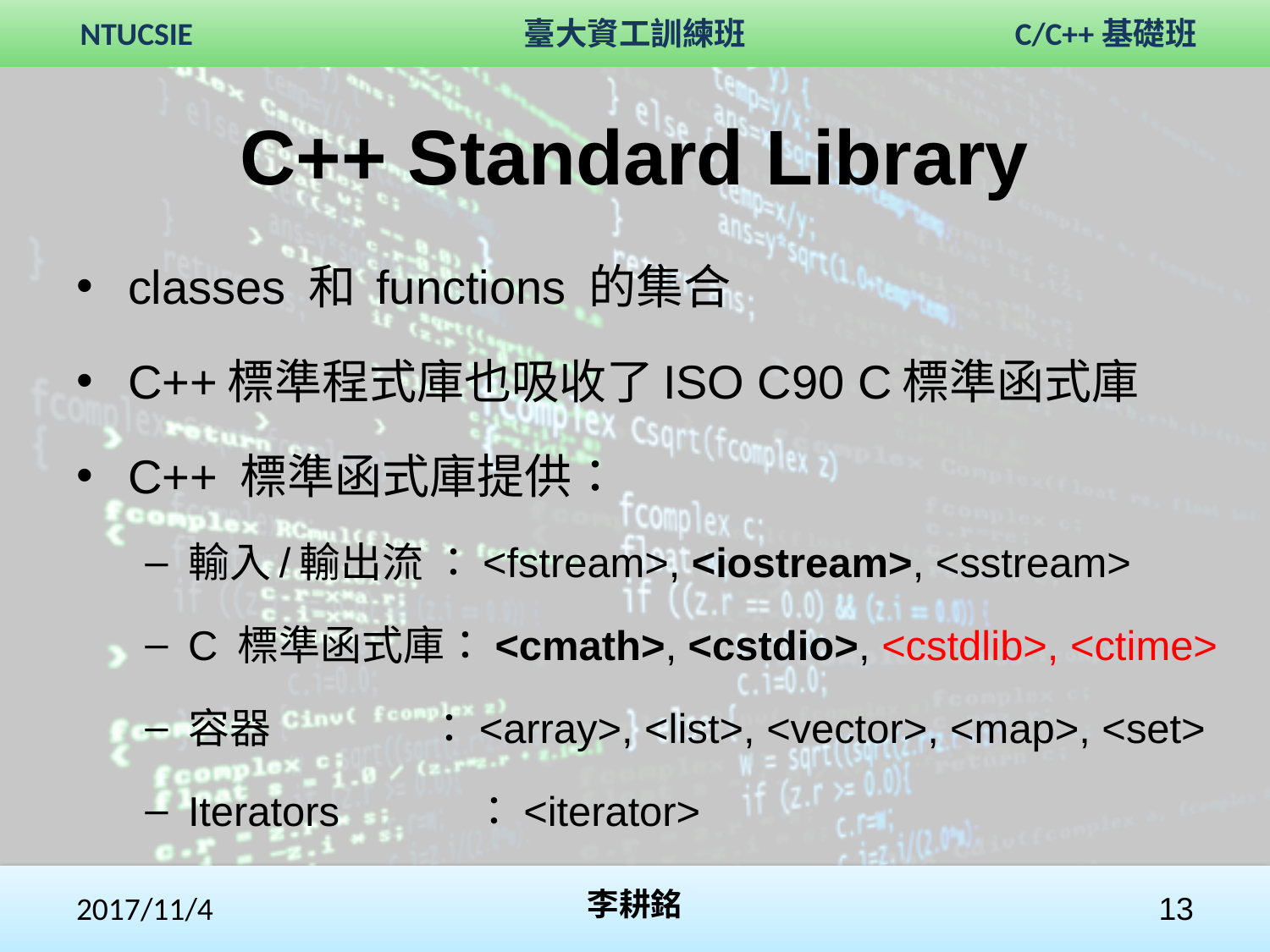

# C++ Standard Library
classes 和 functions 的集合
C++標準程式庫也吸收了ISO C90 C標準函式庫
C++ 標準函式庫提供：
輸入/輸出流 ：<fstream>, <iostream>, <sstream>
C 標準函式庫：<cmath>, <cstdio>, <cstdlib>, <ctime>
容器                 ：<array>, <list>, <vector>, <map>, <set>
Iterators           ：<iterator>

2017/11/4
李耕銘
13